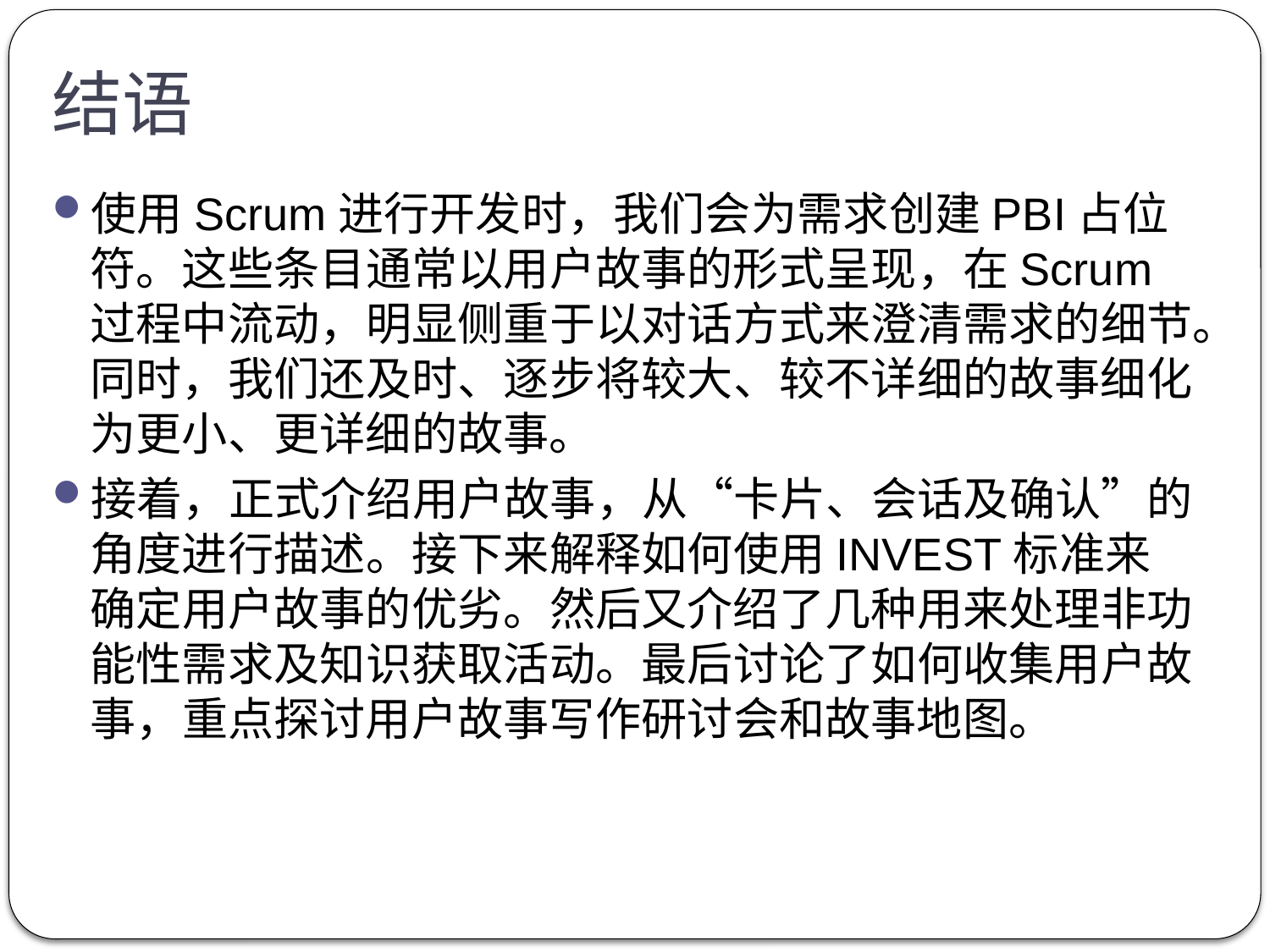

# 结语
使用Scrum进行开发时，我们会为需求创建PBI占位符。这些条目通常以用户故事的形式呈现，在Scrum过程中流动，明显侧重于以对话方式来澄清需求的细节。同时，我们还及时、逐步将较大、较不详细的故事细化为更小、更详细的故事。
接着，正式介绍用户故事，从“卡片、会话及确认”的角度进行描述。接下来解释如何使用INVEST标准来确定用户故事的优劣。然后又介绍了几种用来处理非功能性需求及知识获取活动。最后讨论了如何收集用户故事，重点探讨用户故事写作研讨会和故事地图。